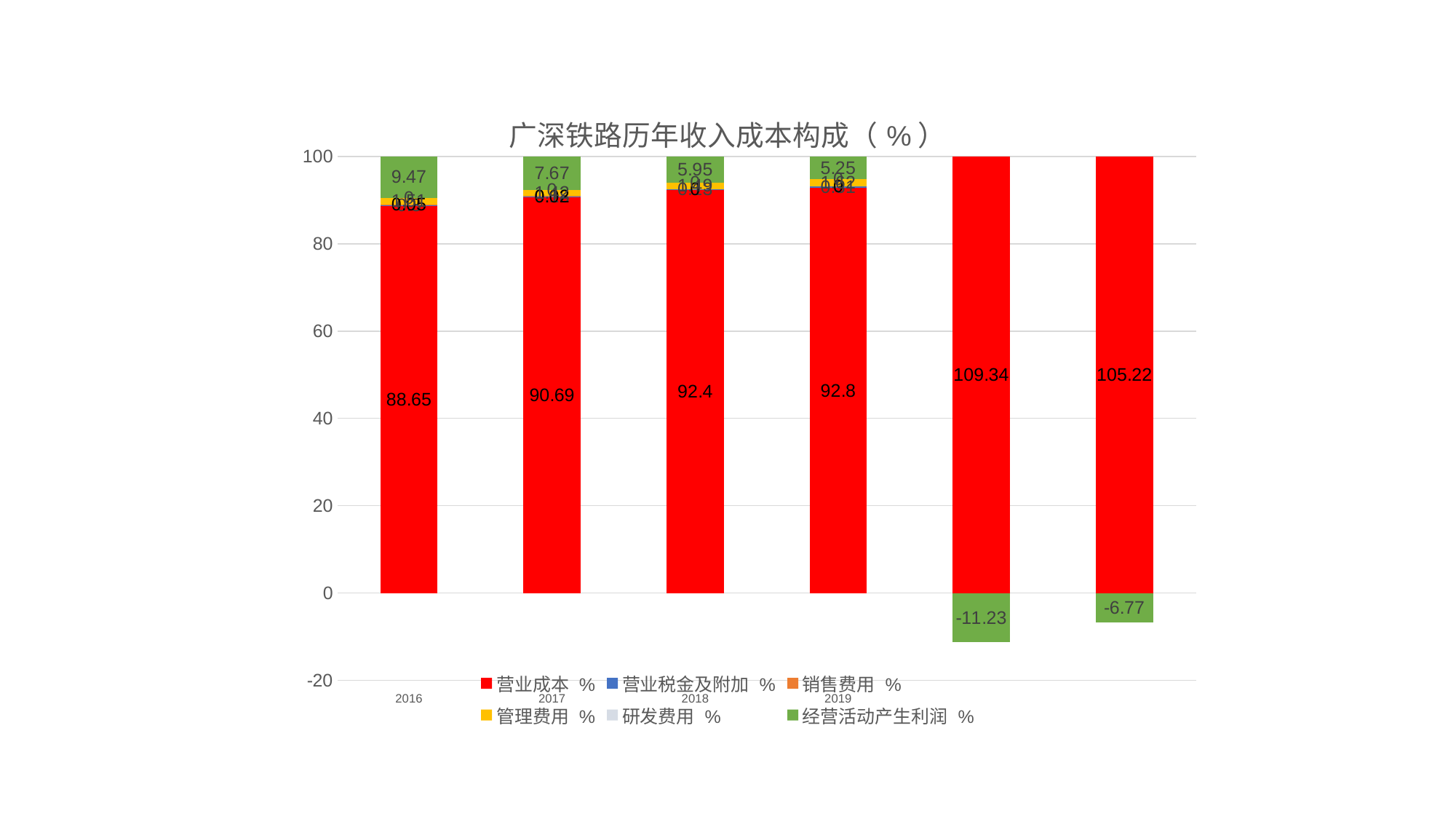

### Chart: 广深铁路历年收入成本构成（%）

| Category | 营业成本 % | 营业税金及附加 % | 销售费用 % | 管理费用 % | 研发费用 % | 经营活动产生利润 % |
|---|---|---|---|---|---|---|
| 2016 | 88.65 | 0.3 | 0.05 | 1.51 | 0.0 | 9.47 |
| 2017 | 90.69 | 0.18 | 0.02 | 1.42 | 0.0 | 7.67 |
| 2018 | 92.4 | 0.13 | 0.0 | 1.49 | 0.0 | 5.95 |
| 2019 | 92.8 | 0.31 | 0.0 | 1.62 | 0.0 | 5.25 |
|  | 109.34 | 0.22 | 0.0 | 1.65 | 0.0 | -11.23 |
|  | 105.22 | 0.27 | 0.0 | 1.27 | 0.0 | -6.77 |